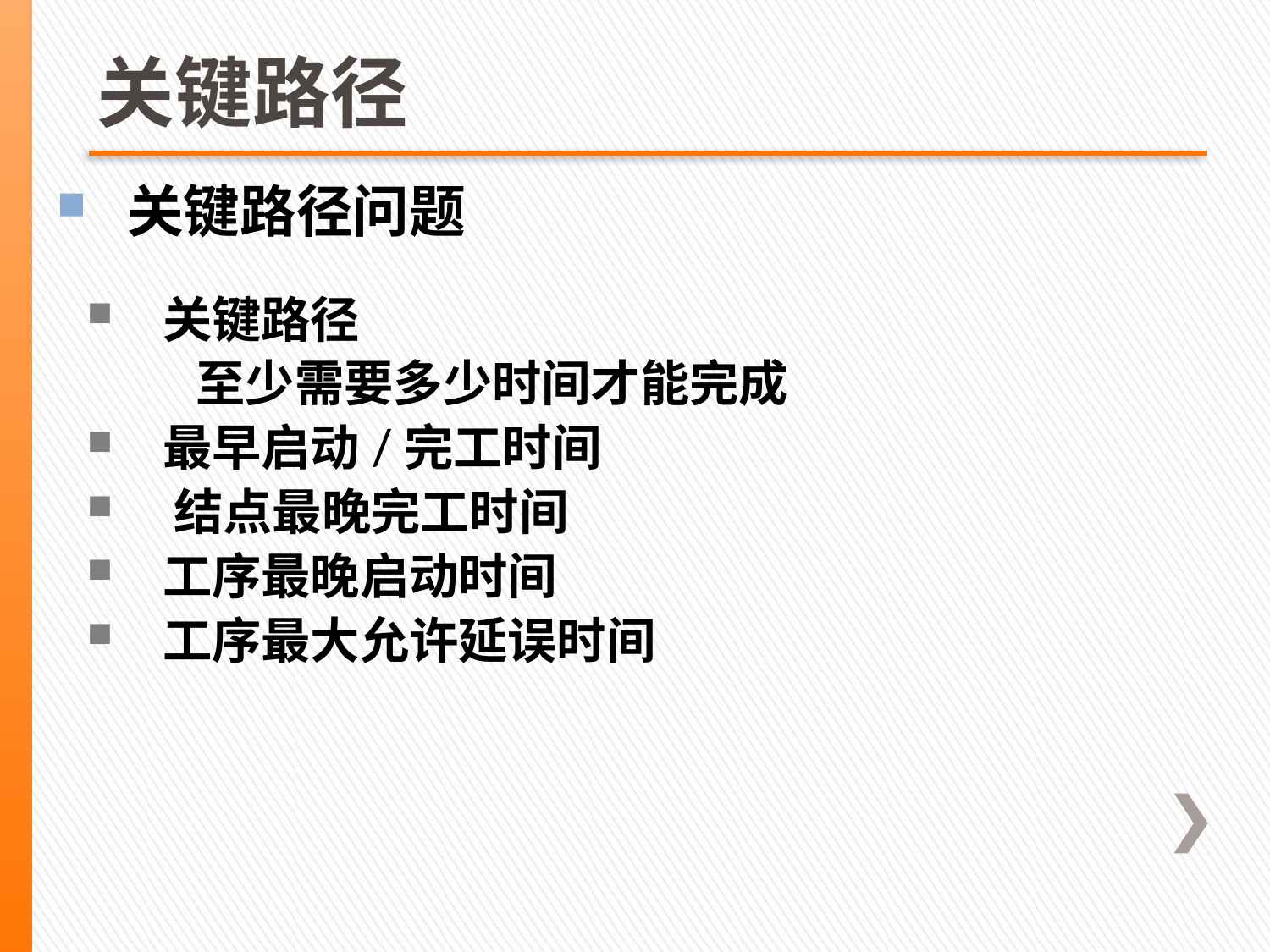

# 关键路径
  关键路径问题
   关键路径
      至少需要多少时间才能完成
   最早启动/完工时间
    结点最晚完工时间
   工序最晚启动时间
   工序最大允许延误时间